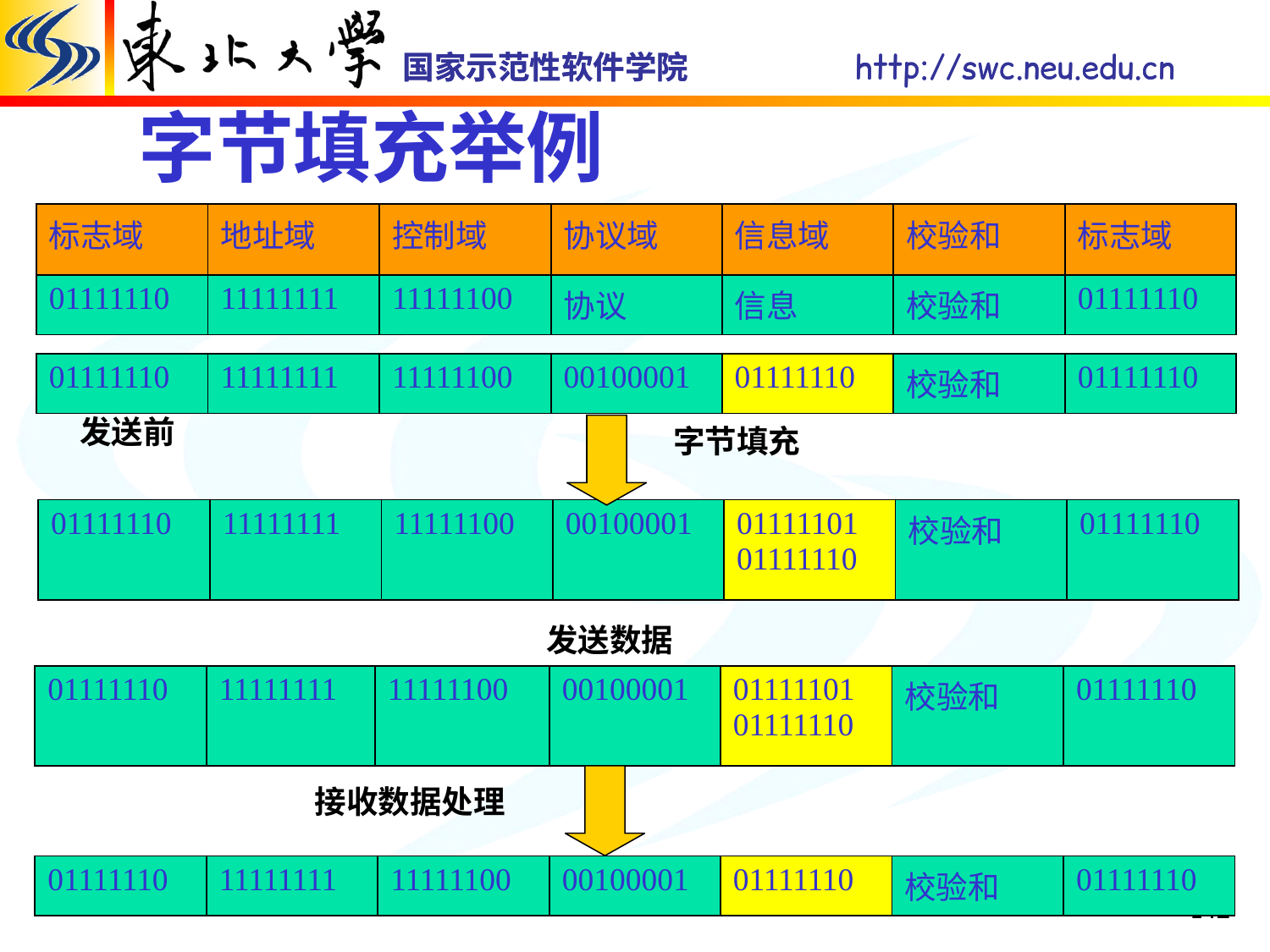

# 字节填充举例
| 标志域 | 地址域 | 控制域 | 协议域 | 信息域 | 校验和 | 标志域 |
| --- | --- | --- | --- | --- | --- | --- |
| 01111110 | 11111111 | 11111100 | 协议 | 信息 | 校验和 | 01111110 |
| 01111110 | 11111111 | 11111100 | 00100001 | 01111110 | 校验和 | 01111110 |
| --- | --- | --- | --- | --- | --- | --- |
发送前

字节填充
| 01111110 | 11111111 | 11111100 | 00100001 | 01111101 01111110 | 校验和 | 01111110 |
| --- | --- | --- | --- | --- | --- | --- |
发送数据
| 01111110 | 11111111 | 11111100 | 00100001 | 01111101 01111110 | 校验和 | 01111110 |
| --- | --- | --- | --- | --- | --- | --- |

接收数据处理
| 01111110 | 11111111 | 11111100 | 00100001 | 01111110 | 校验和 | 01111110 |
| --- | --- | --- | --- | --- | --- | --- |
142